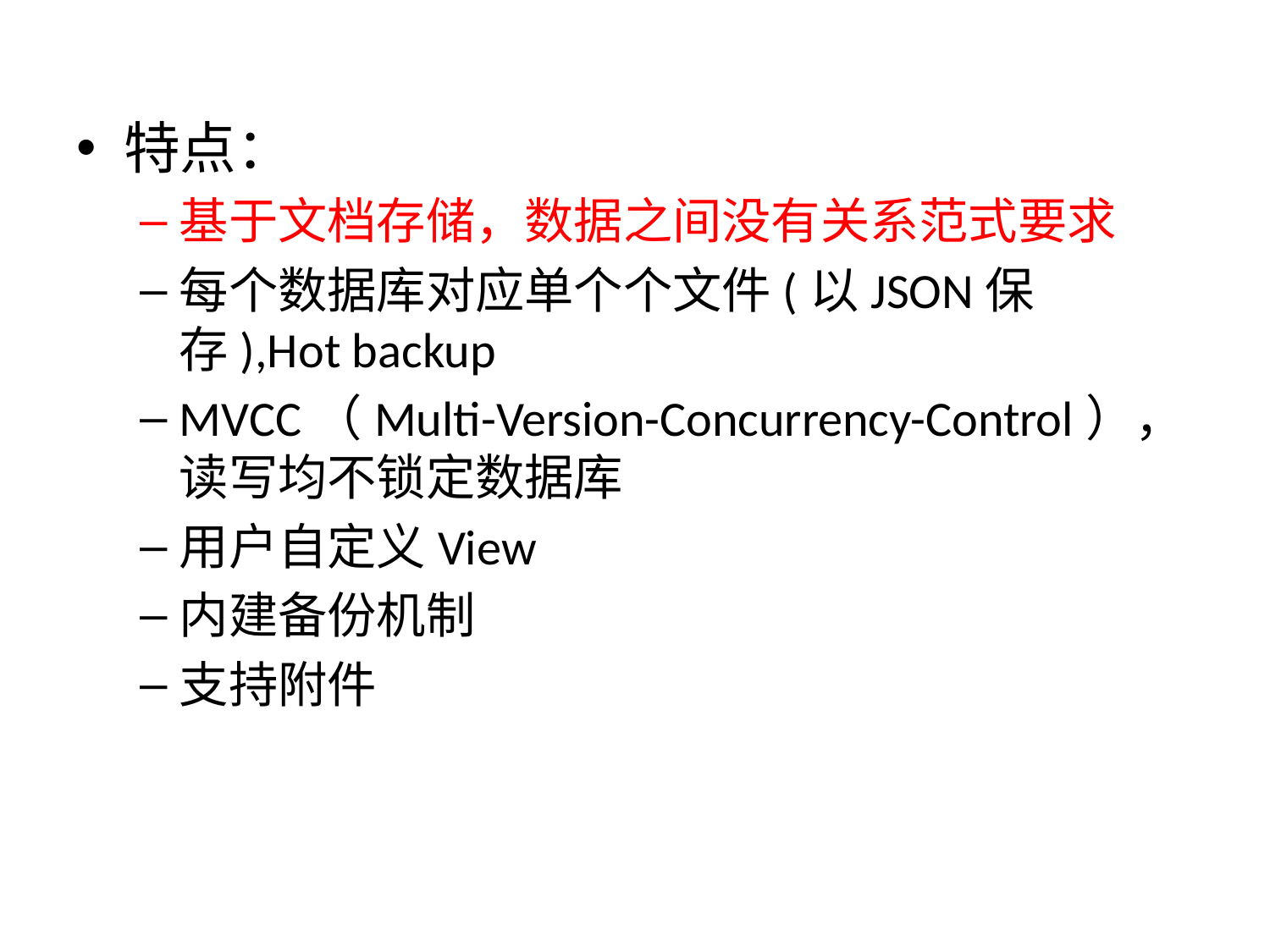

特点：
基于文档存储，数据之间没有关系范式要求
每个数据库对应单个个文件(以JSON保存),Hot backup
MVCC（Multi-Version-Concurrency-Control），读写均不锁定数据库
用户自定义View
内建备份机制
支持附件